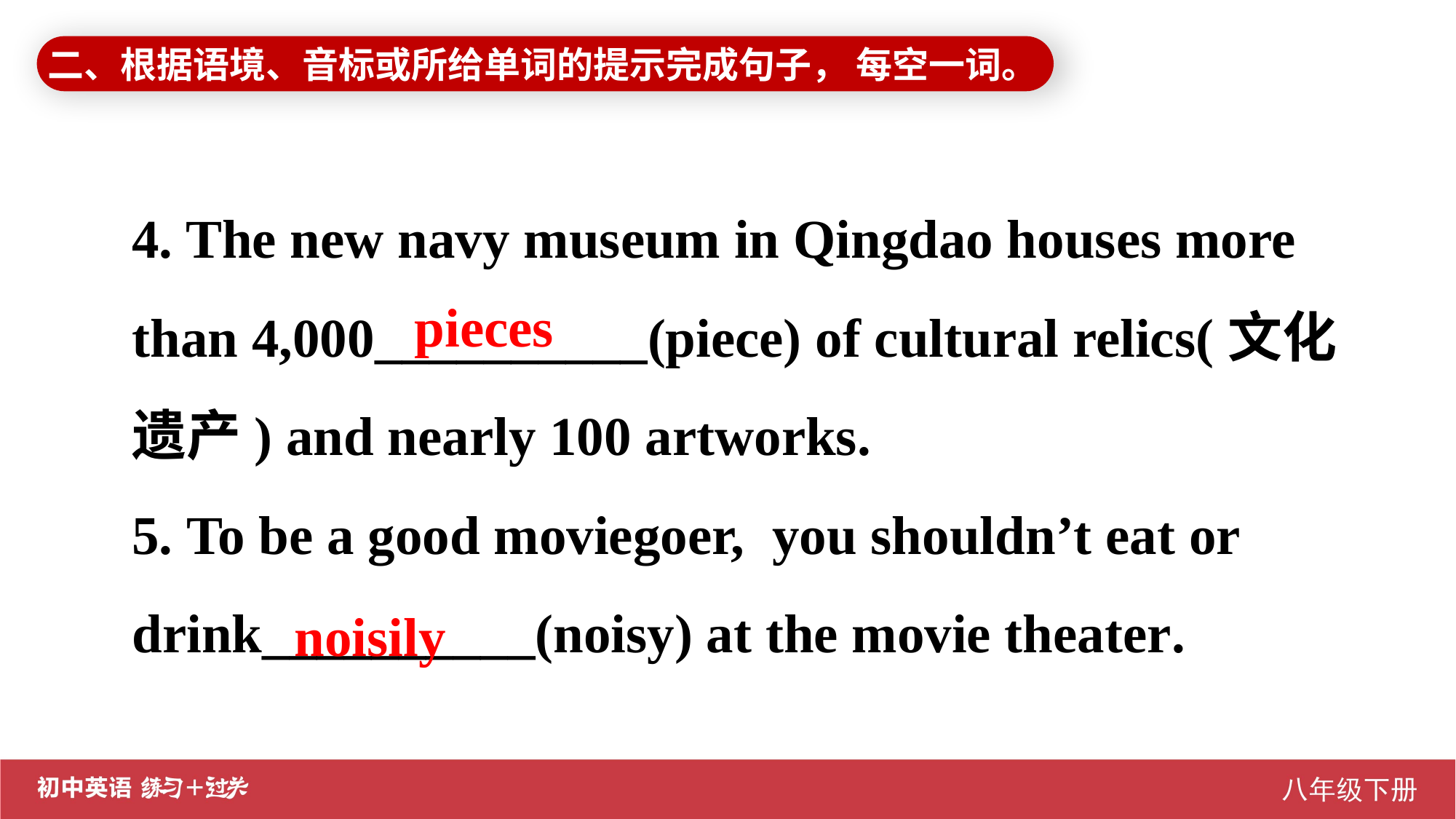

二、根据语境、音标或所给单词的提示完成句子， 每空一词。
4. The new navy museum in Qingdao houses more than 4,000__________(piece) of cultural relics(文化遗产) and nearly 100 artworks.
5. To be a good moviegoer,  you shouldn’t eat or drink__________(noisy) at the movie theater.
pieces
 noisily